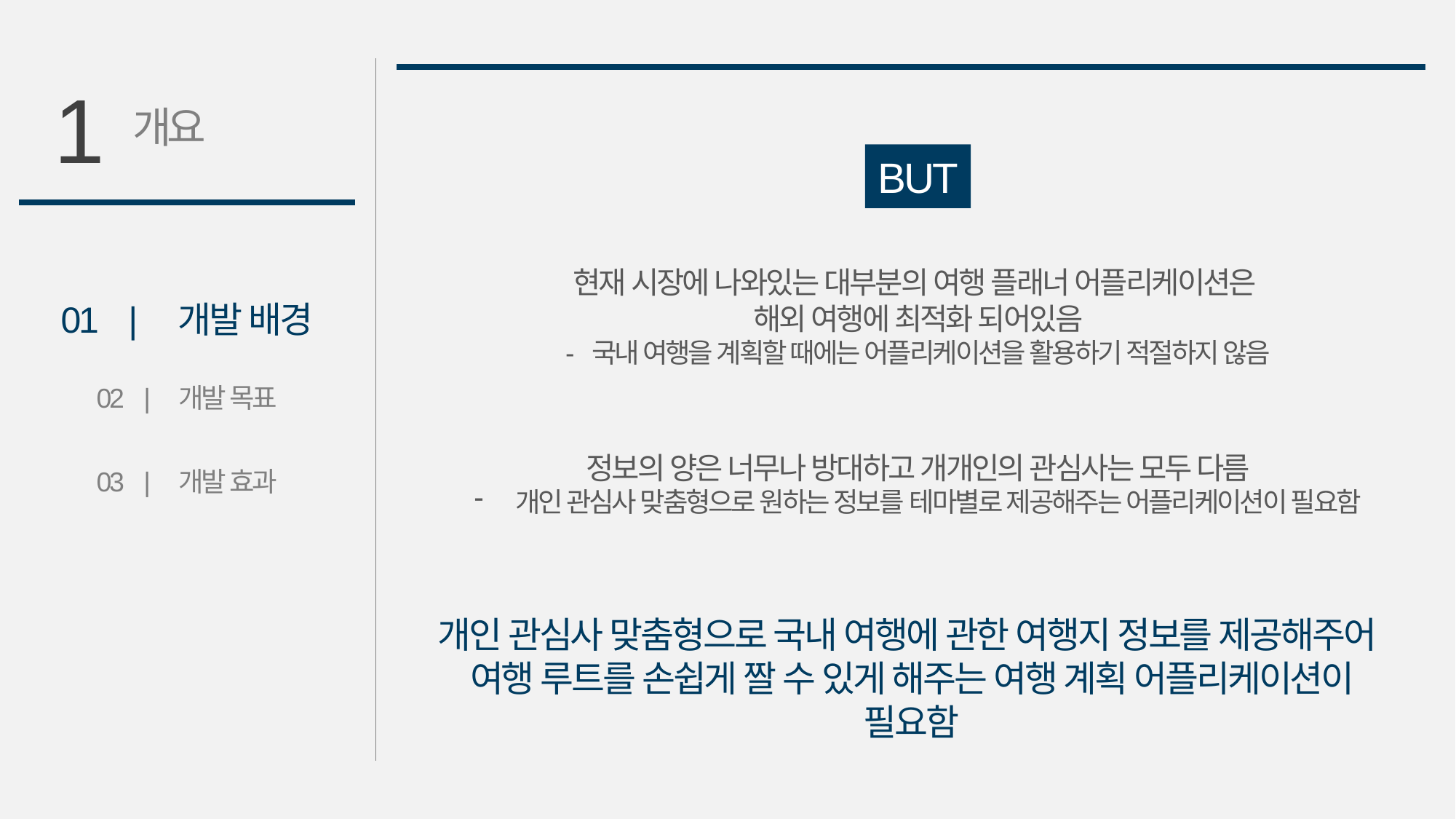

1
개요
BUT
현재 시장에 나와있는 대부분의 여행 플래너 어플리케이션은
해외 여행에 최적화 되어있음
-  국내 여행을 계획할 때에는 어플리케이션을 활용하기 적절하지 않음
정보의 양은 너무나 방대하고 개개인의 관심사는 모두 다름
개인 관심사 맞춤형으로 원하는 정보를 테마별로 제공해주는 어플리케이션이 필요함
개인 관심사 맞춤형으로 국내 여행에 관한 여행지 정보를 제공해주어
여행 루트를 손쉽게 짤 수 있게 해주는 여행 계획 어플리케이션이 필요함

01    |    개발 배경
02    |    개발 목표
03    |    개발 효과